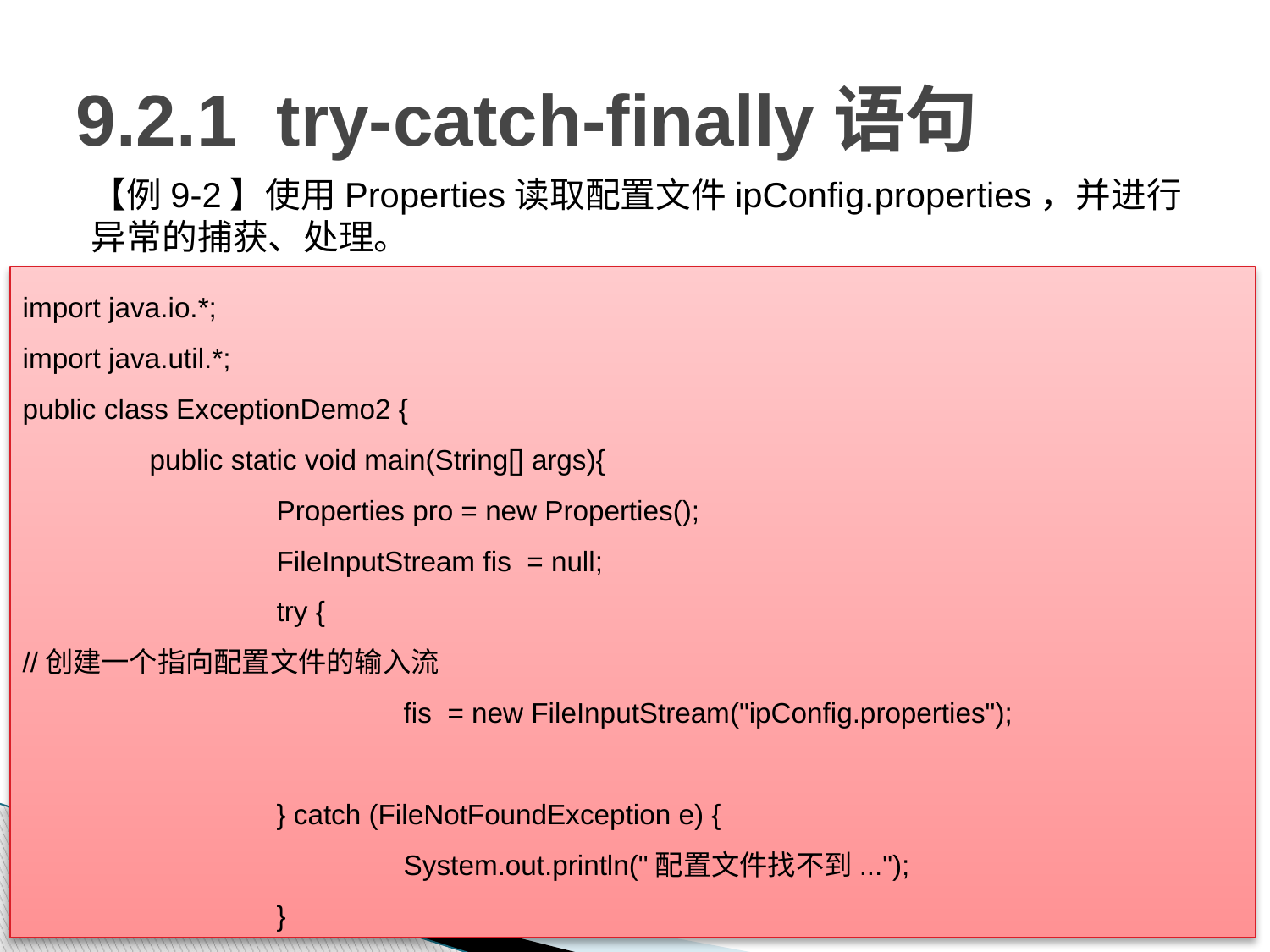

# 9.2.1  try-catch-finally语句
【例9-2】使用Properties读取配置文件ipConfig.properties，并进行异常的捕获、处理。
import java.io.*;
import java.util.*;
public class ExceptionDemo2 {
	public static void main(String[] args){
		Properties pro = new Properties();
		FileInputStream fis  = null;
		try {
//创建一个指向配置文件的输入流
			fis  = new FileInputStream("ipConfig.properties");
		} catch (FileNotFoundException e) {
			System.out.println("配置文件找不到...");
		}